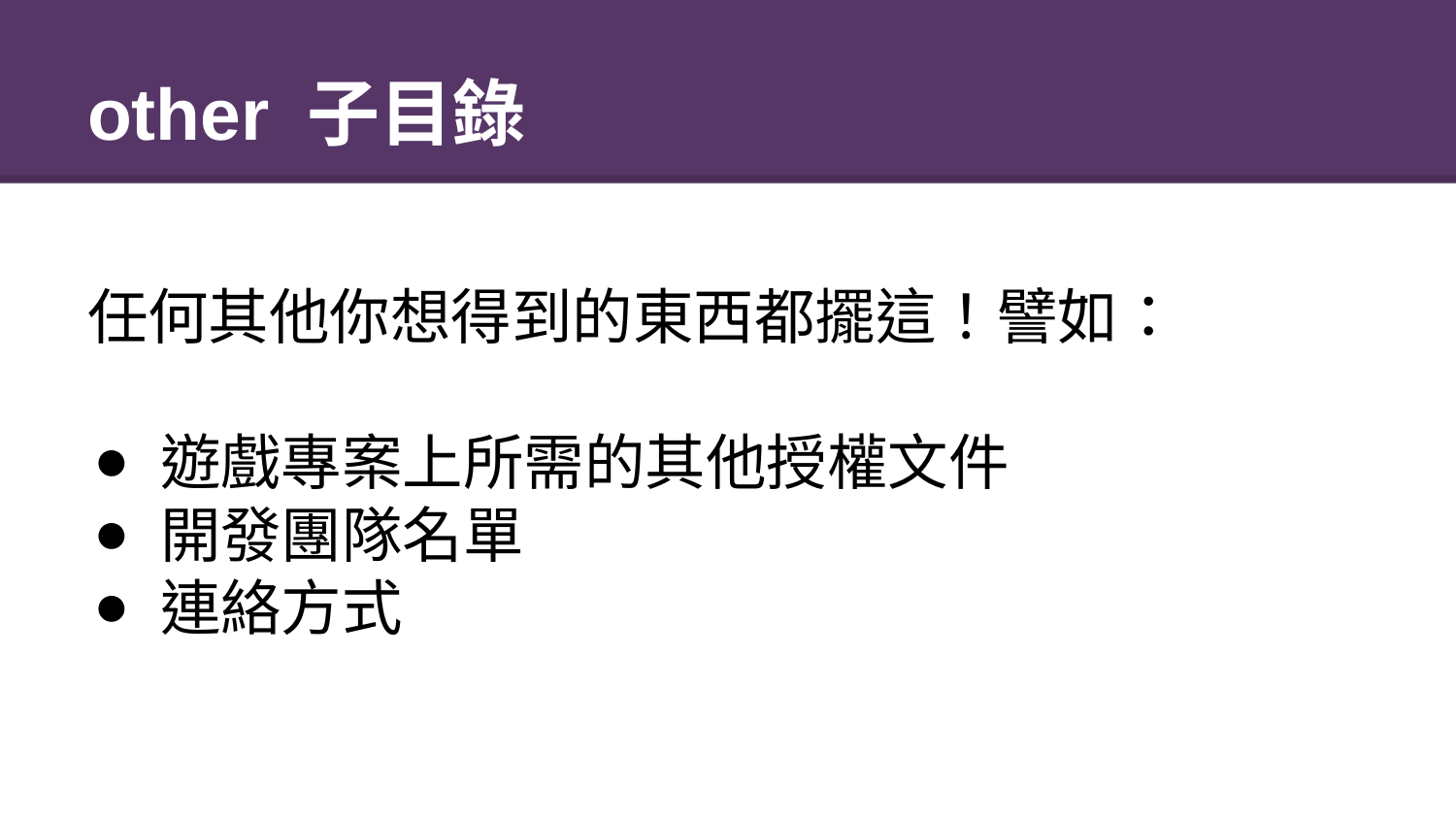

# other 子目錄

任何其他你想得到的東西都擺這！譬如：

遊戲專案上所需的其他授權文件
開發團隊名單
連絡方式